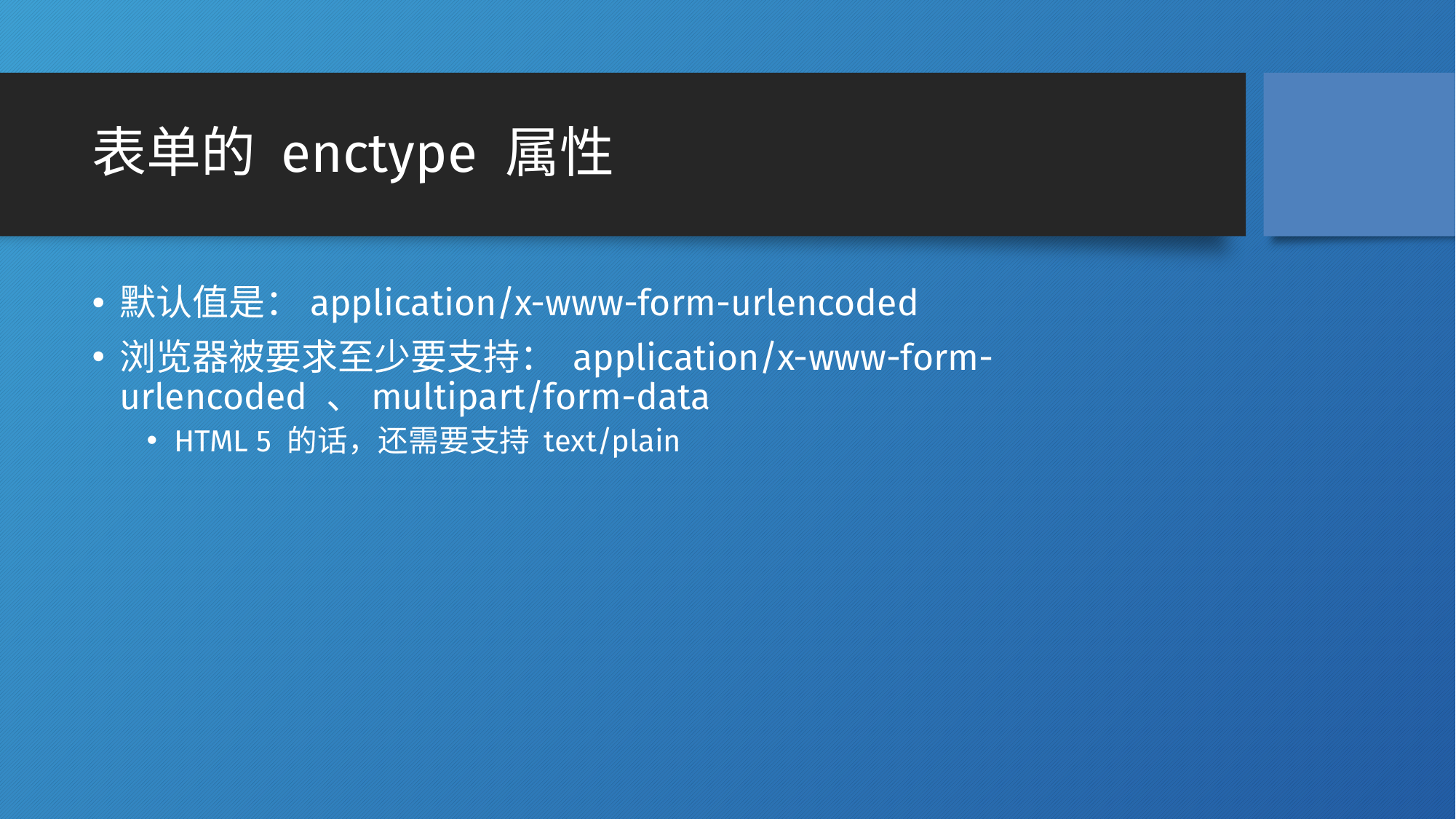

# 表单的 enctype 属性
默认值是：application/x-www-form-urlencoded
浏览器被要求至少要支持： application/x-www-form-urlencoded 、multipart/form-data
HTML 5 的话，还需要支持 text/plain